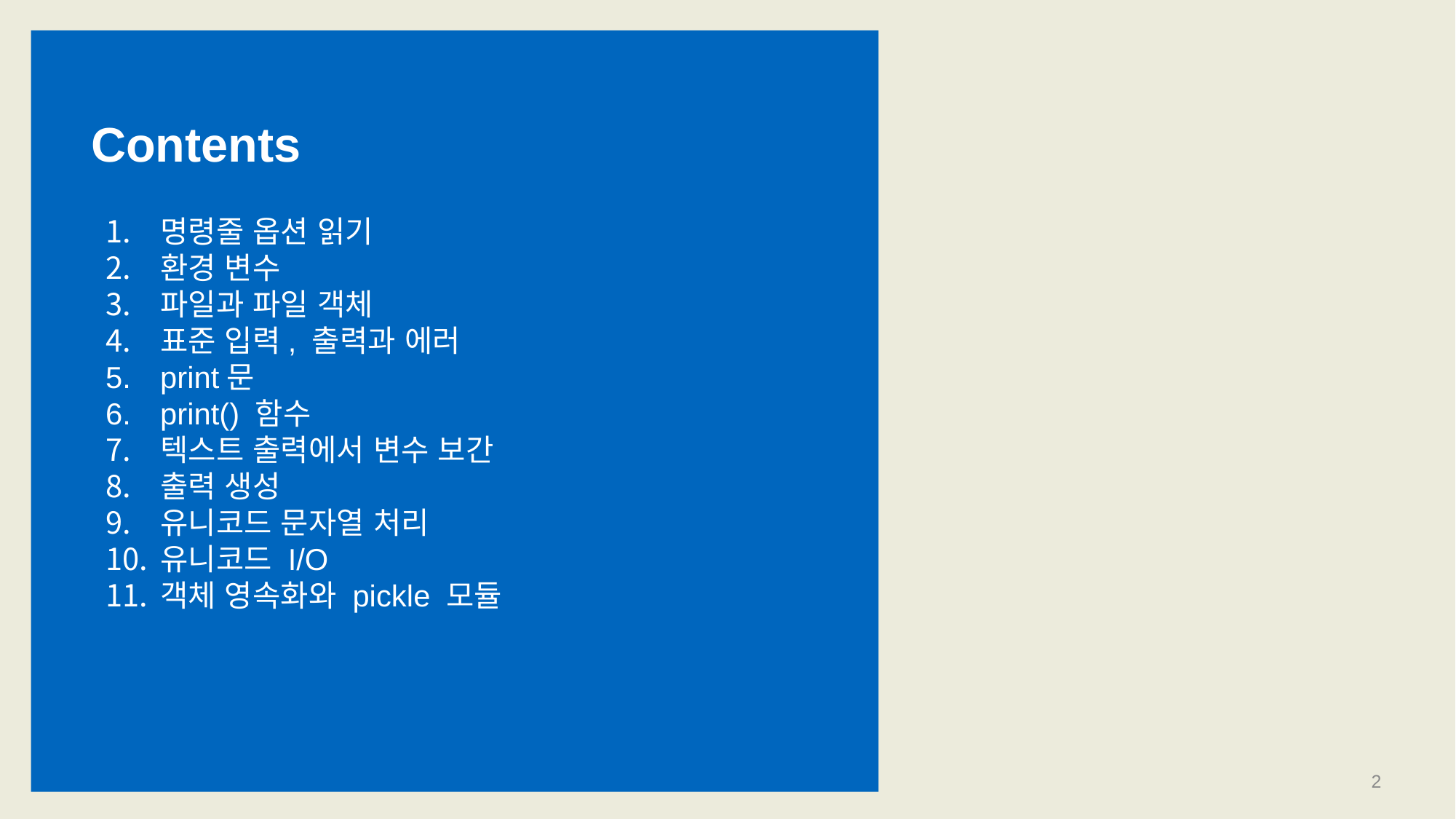

Contents
명령줄 옵션 읽기
환경 변수
파일과 파일 객체
표준 입력, 출력과 에러
print문
print() 함수
텍스트 출력에서 변수 보간
출력 생성
유니코드 문자열 처리
유니코드 I/O
객체 영속화와 pickle 모듈

2